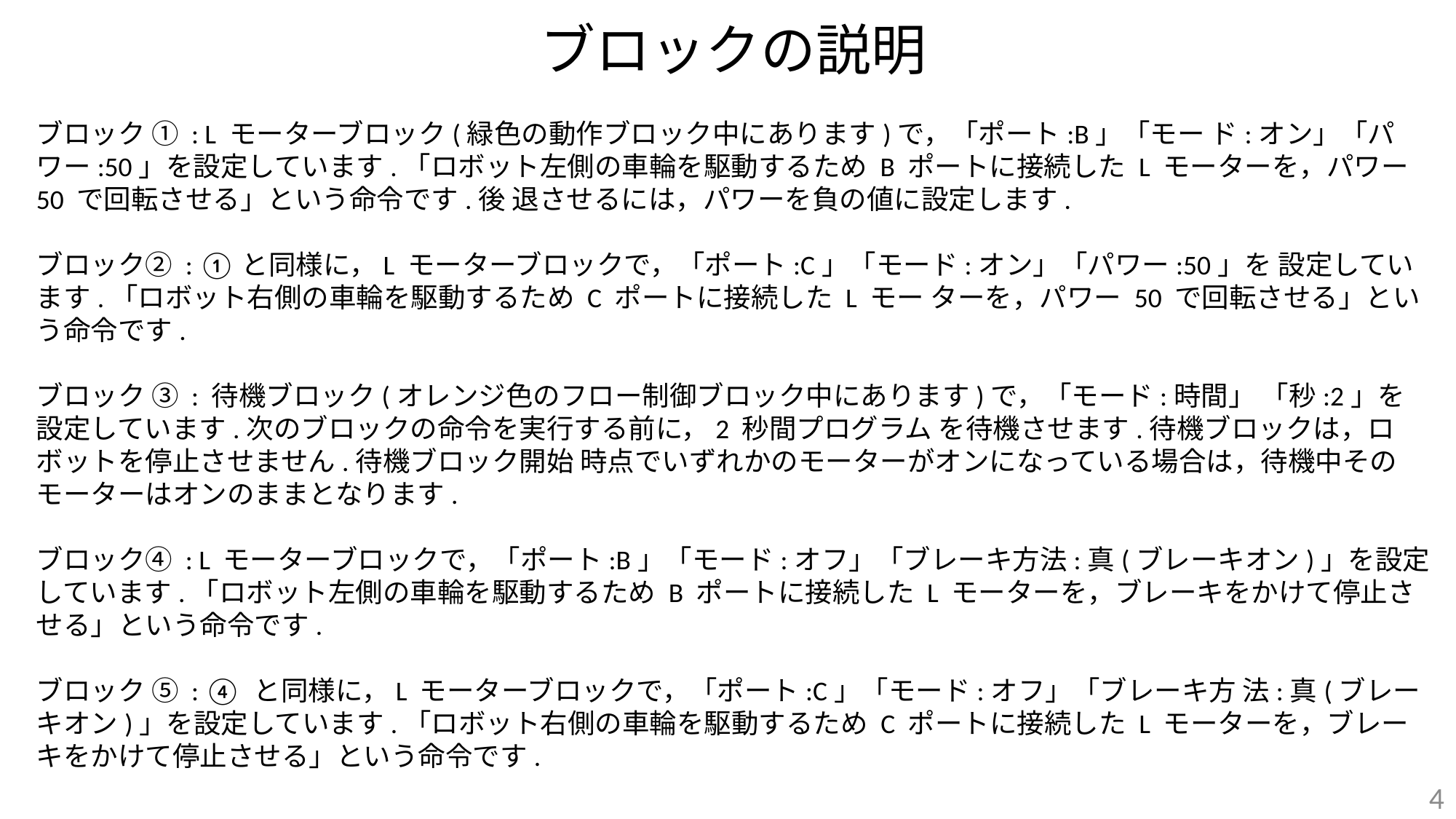

# ブロックの説明
ブロック ① : L モーターブロック(緑色の動作ブロック中にあります)で，「ポート:B」「モー ド:オン」「パワー:50」を設定しています.「ロボット左側の車輪を駆動するため B ポートに接続した L モーターを，パワー 50 で回転させる」という命令です.後 退させるには，パワーを負の値に設定します.

ブロック② : ①と同様に，L モーターブロックで，「ポート:C」「モード:オン」「パワー:50」を 設定しています.「ロボット右側の車輪を駆動するため C ポートに接続した L モー ターを，パワー 50 で回転させる」という命令です.

ブロック ③ : 待機ブロック(オレンジ色のフロー制御ブロック中にあります)で，「モード:時間」 「秒:2」を設定しています.次のブロックの命令を実行する前に，2 秒間プログラム を待機させます.待機ブロックは，ロボットを停止させません.待機ブロック開始 時点でいずれかのモーターがオンになっている場合は，待機中そのモーターはオンのままとなります.

ブロック④ : L モーターブロックで，「ポート:B」「モード:オフ」「ブレーキ方法:真(ブレーキオン)」を設定しています.「ロボット左側の車輪を駆動するため B ポートに接続した L モーターを，ブレーキをかけて停止させる」という命令です.

ブロック ⑤ : ④ と同様に，L モーターブロックで，「ポート:C」「モード:オフ」「ブレーキ方 法:真(ブレーキオン)」を設定しています.「ロボット右側の車輪を駆動するため C ポートに接続した L モーターを，ブレーキをかけて停止させる」という命令です.
4